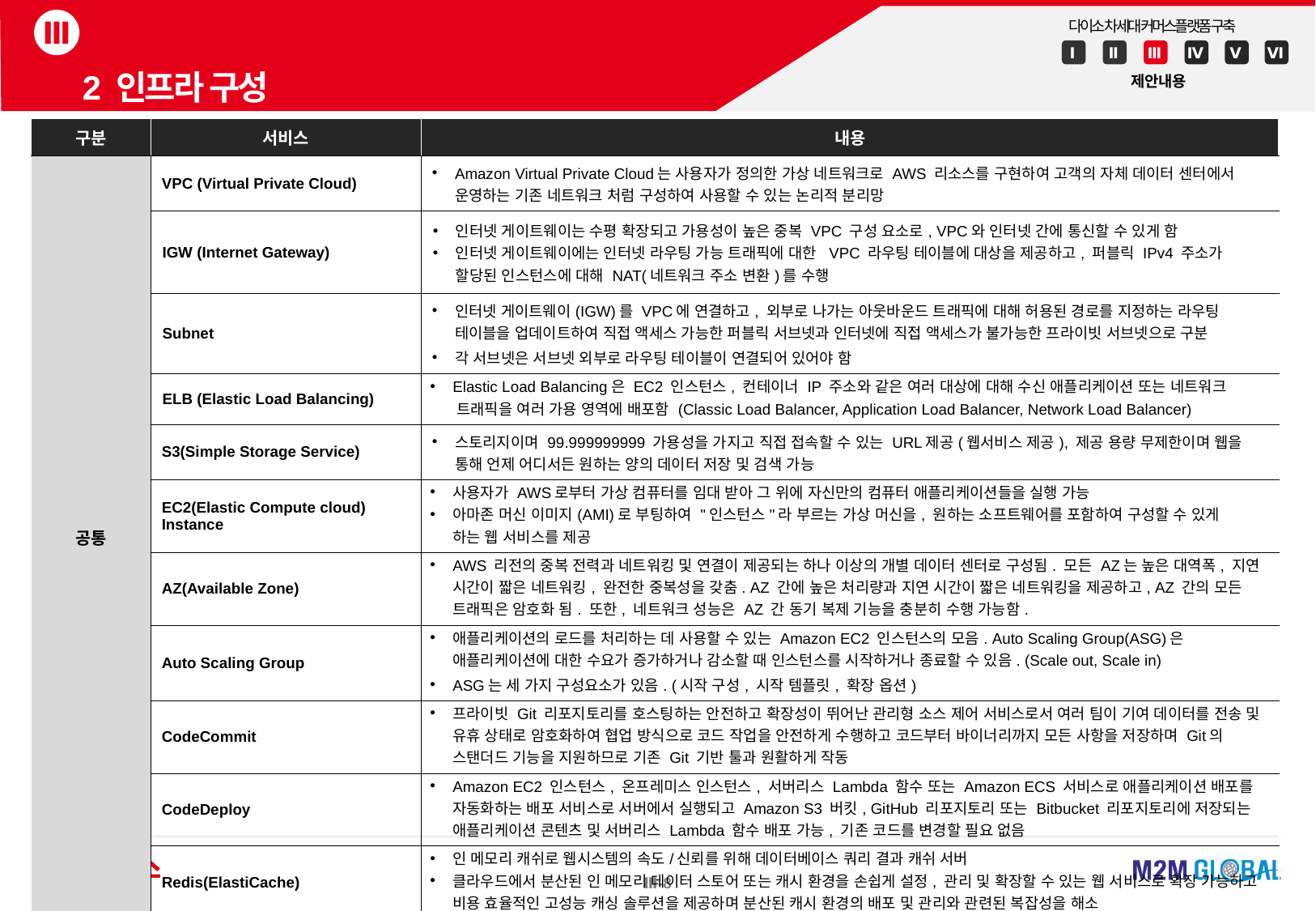

2 인프라 구성
| 구분 | 서비스 | 내용 |
| --- | --- | --- |
| 공통 | VPC (Virtual Private Cloud) | Amazon Virtual Private Cloud는 사용자가 정의한 가상 네트워크로 AWS 리소스를 구현하여 고객의 자체 데이터 센터에서 운영하는 기존 네트워크 처럼 구성하여 사용할 수 있는 논리적 분리망 |
|  | IGW (Internet Gateway) | 인터넷 게이트웨이는 수평 확장되고 가용성이 높은 중복 VPC 구성 요소로, VPC와 인터넷 간에 통신할 수 있게 함 인터넷 게이트웨이에는 인터넷 라우팅 가능 트래픽에 대한 VPC 라우팅 테이블에 대상을 제공하고, 퍼블릭 IPv4 주소가 할당된 인스턴스에 대해 NAT(네트워크 주소 변환)를 수행 |
|  | Subnet | 인터넷 게이트웨이(IGW)를 VPC에 연결하고, 외부로 나가는 아웃바운드 트래픽에 대해 허용된 경로를 지정하는 라우팅 테이블을 업데이트하여 직접 액세스 가능한 퍼블릭 서브넷과 인터넷에 직접 액세스가 불가능한 프라이빗 서브넷으로 구분 각 서브넷은 서브넷 외부로 라우팅 테이블이 연결되어 있어야 함 |
|  | ELB (Elastic Load Balancing) | Elastic Load Balancing은 EC2 인스턴스, 컨테이너 IP 주소와 같은 여러 대상에 대해 수신 애플리케이션 또는 네트워크 트래픽을 여러 가용 영역에 배포함 (Classic Load Balancer, Application Load Balancer, Network Load Balancer) |
|  | S3(Simple Storage Service) | 스토리지이며 99.999999999 가용성을 가지고 직접 접속할 수 있는 URL제공(웹서비스 제공), 제공 용량 무제한이며 웹을 통해 언제 어디서든 원하는 양의 데이터 저장 및 검색 가능 |
|  | EC2(Elastic Compute cloud) Instance | 사용자가 AWS로부터 가상 컴퓨터를 임대 받아 그 위에 자신만의 컴퓨터 애플리케이션들을 실행 가능 아마존 머신 이미지(AMI)로 부팅하여 "인스턴스"라 부르는 가상 머신을, 원하는 소프트웨어를 포함하여 구성할 수 있게 하는 웹 서비스를 제공 |
|  | AZ(Available Zone) | AWS 리전의 중복 전력과 네트워킹 및 연결이 제공되는 하나 이상의 개별 데이터 센터로 구성됨. 모든 AZ는 높은 대역폭, 지연 시간이 짧은 네트워킹, 완전한 중복성을 갖춤. AZ 간에 높은 처리량과 지연 시간이 짧은 네트워킹을 제공하고, AZ 간의 모든 트래픽은 암호화 됨. 또한, 네트워크 성능은 AZ 간 동기 복제 기능을 충분히 수행 가능함. |
|  | Auto Scaling Group | 애플리케이션의 로드를 처리하는 데 사용할 수 있는 Amazon EC2 인스턴스의 모음. Auto Scaling Group(ASG)은 애플리케이션에 대한 수요가 증가하거나 감소할 때 인스턴스를 시작하거나 종료할 수 있음. (Scale out, Scale in) ASG는 세 가지 구성요소가 있음. (시작 구성, 시작 템플릿, 확장 옵션) |
|  | CodeCommit | 프라이빗 Git 리포지토리를 호스팅하는 안전하고 확장성이 뛰어난 관리형 소스 제어 서비스로서 여러 팀이 기여 데이터를 전송 및 유휴 상태로 암호화하여 협업 방식으로 코드 작업을 안전하게 수행하고 코드부터 바이너리까지 모든 사항을 저장하며 Git의 스탠더드 기능을 지원하므로 기존 Git 기반 툴과 원활하게 작동 |
|  | CodeDeploy | Amazon EC2 인스턴스, 온프레미스 인스턴스, 서버리스 Lambda 함수 또는 Amazon ECS 서비스로 애플리케이션 배포를 자동화하는 배포 서비스로 서버에서 실행되고 Amazon S3 버킷, GitHub 리포지토리 또는 Bitbucket 리포지토리에 저장되는 애플리케이션 콘텐츠 및 서버리스 Lambda 함수 배포 가능, 기존 코드를 변경할 필요 없음 |
|  | Redis(ElastiCache) | 인 메모리 캐쉬로 웹시스템의 속도/신뢰를 위해 데이터베이스 쿼리 결과 캐쉬 서버 클라우드에서 분산된 인 메모리 데이터 스토어 또는 캐시 환경을 손쉽게 설정, 관리 및 확장할 수 있는 웹 서비스로 확장 가능하고 비용 효율적인 고성능 캐싱 솔루션을 제공하며 분산된 캐시 환경의 배포 및 관리와 관련된 복잡성을 해소 |